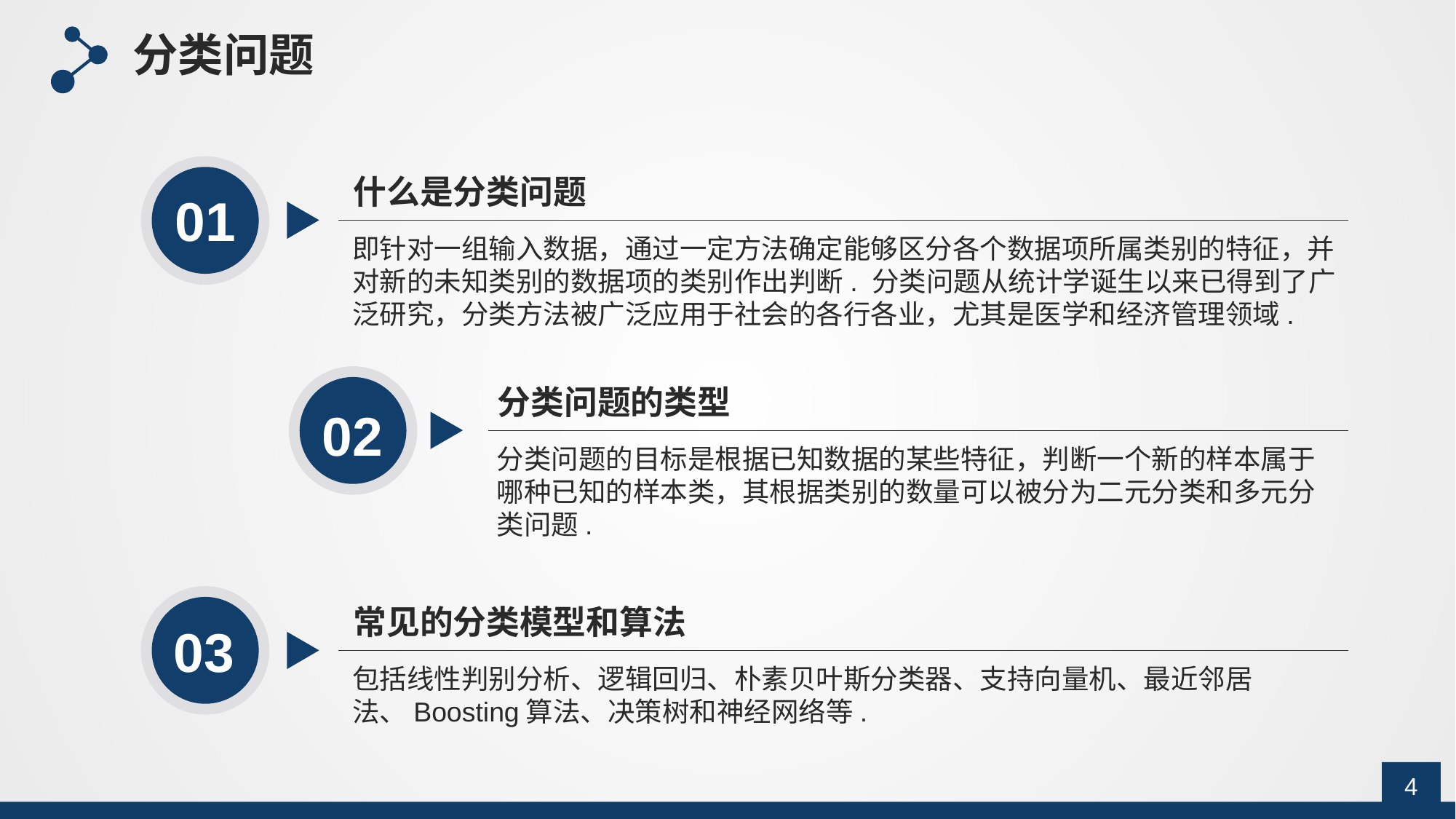

分类问题

什么是分类问题

01

即针对一组输入数据，通过一定方法确定能够区分各个数据项所属类别的特征，并对新的未知类别的数据项的类别作出判断. 分类问题从统计学诞生以来已得到了广泛研究，分类方法被广泛应用于社会的各行各业，尤其是医学和经济管理领域.

分类问题的类型

02

分类问题的目标是根据已知数据的某些特征，判断一个新的样本属于哪种已知的样本类，其根据类别的数量可以被分为二元分类和多元分类问题.

常见的分类模型和算法

03

包括线性判别分析、逻辑回归、朴素贝叶斯分类器、支持向量机、最近邻居法、Boosting算法、决策树和神经网络等.